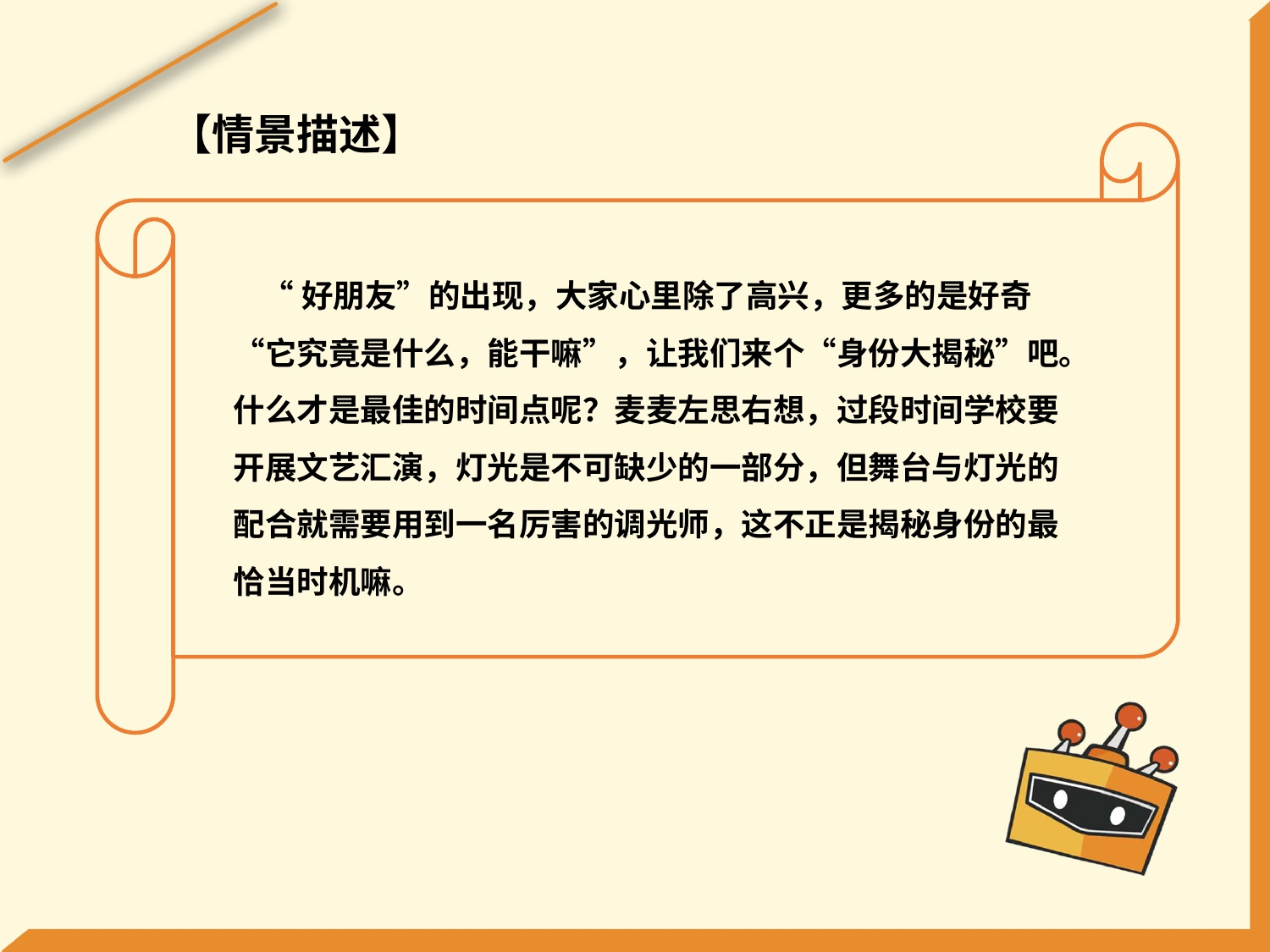

【情景描述】

    “好朋友”的出现，大家心里除了高兴，更多的是好奇“它究竟是什么，能干嘛”，让我们来个“身份大揭秘”吧。什么才是最佳的时间点呢？麦麦左思右想，过段时间学校要开展文艺汇演，灯光是不可缺少的一部分，但舞台与灯光的配合就需要用到一名厉害的调光师，这不正是揭秘身份的最恰当时机嘛。